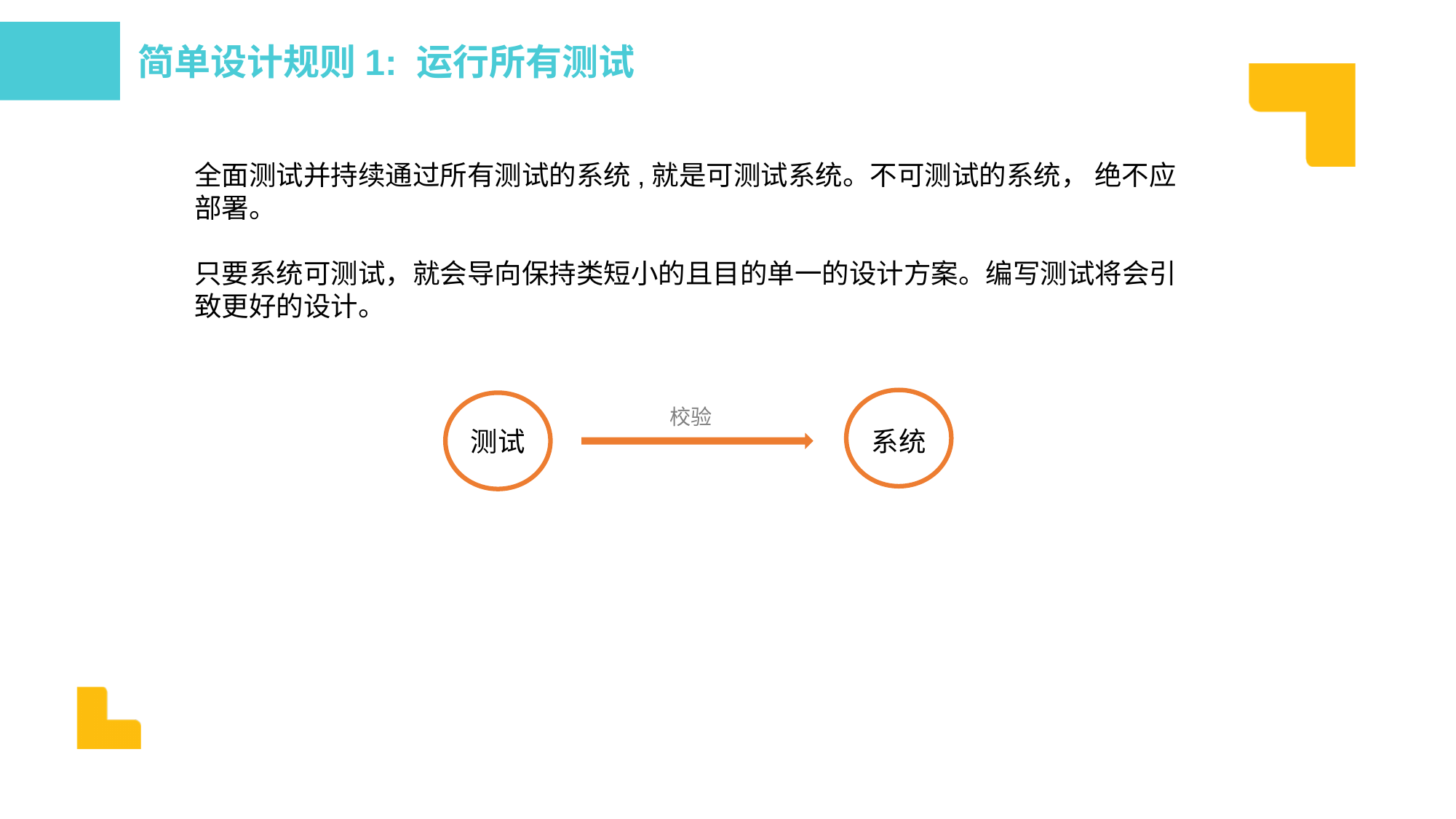

简单设计规则1: 运行所有测试
全面测试并持续通过所有测试的系统,就是可测试系统。不可测试的系统， 绝不应部署。

只要系统可测试，就会导向保持类短小的且目的单一的设计方案。编写测试将会引致更好的设计。

校验
测试
系统